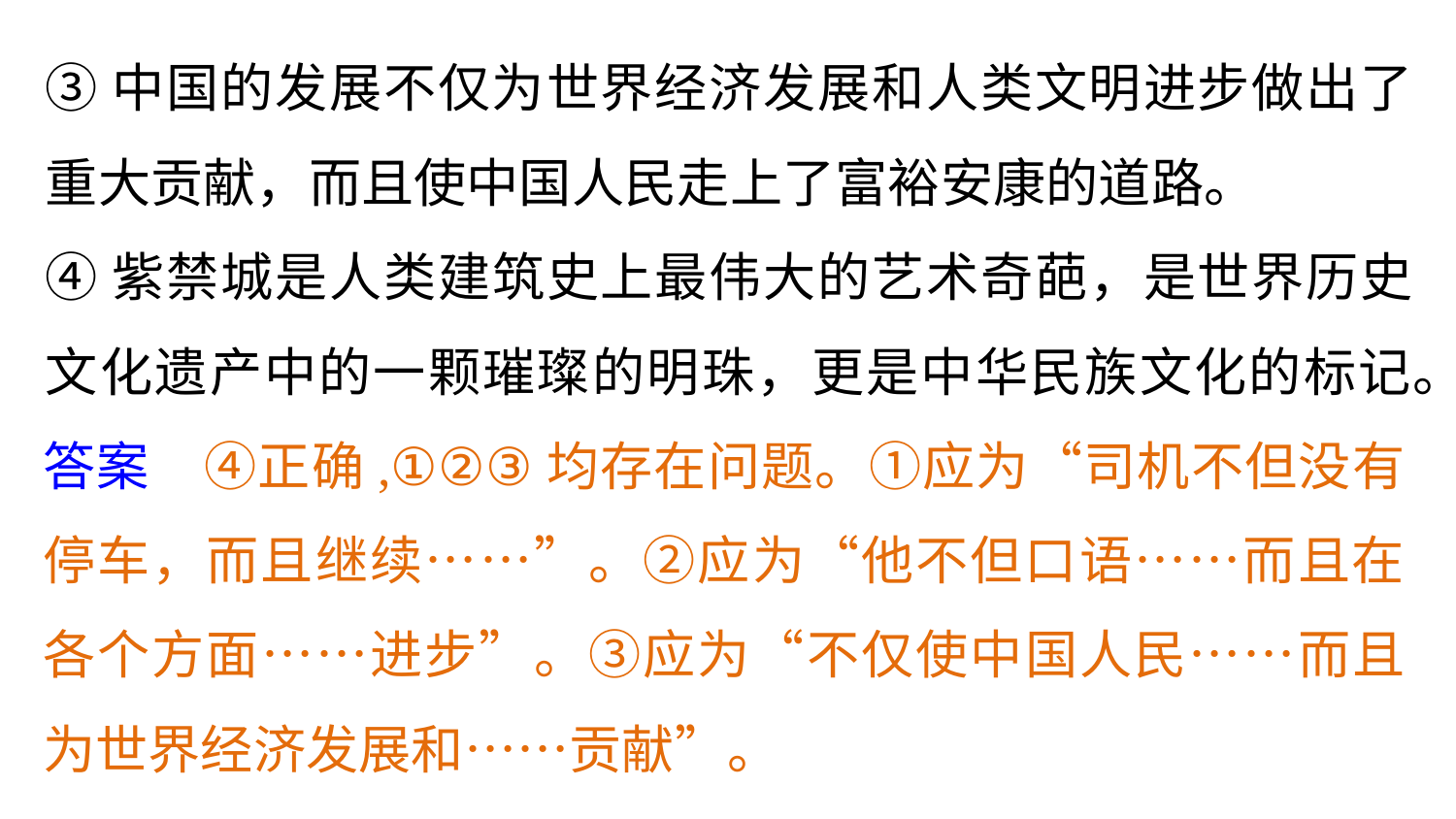

③中国的发展不仅为世界经济发展和人类文明进步做出了重大贡献，而且使中国人民走上了富裕安康的道路。
④紫禁城是人类建筑史上最伟大的艺术奇葩，是世界历史文化遗产中的一颗璀璨的明珠，更是中华民族文化的标记。
答案　④正确,①②③均存在问题。①应为“司机不但没有停车，而且继续……”。②应为“他不但口语……而且在各个方面……进步”。③应为“不仅使中国人民……而且为世界经济发展和……贡献”。